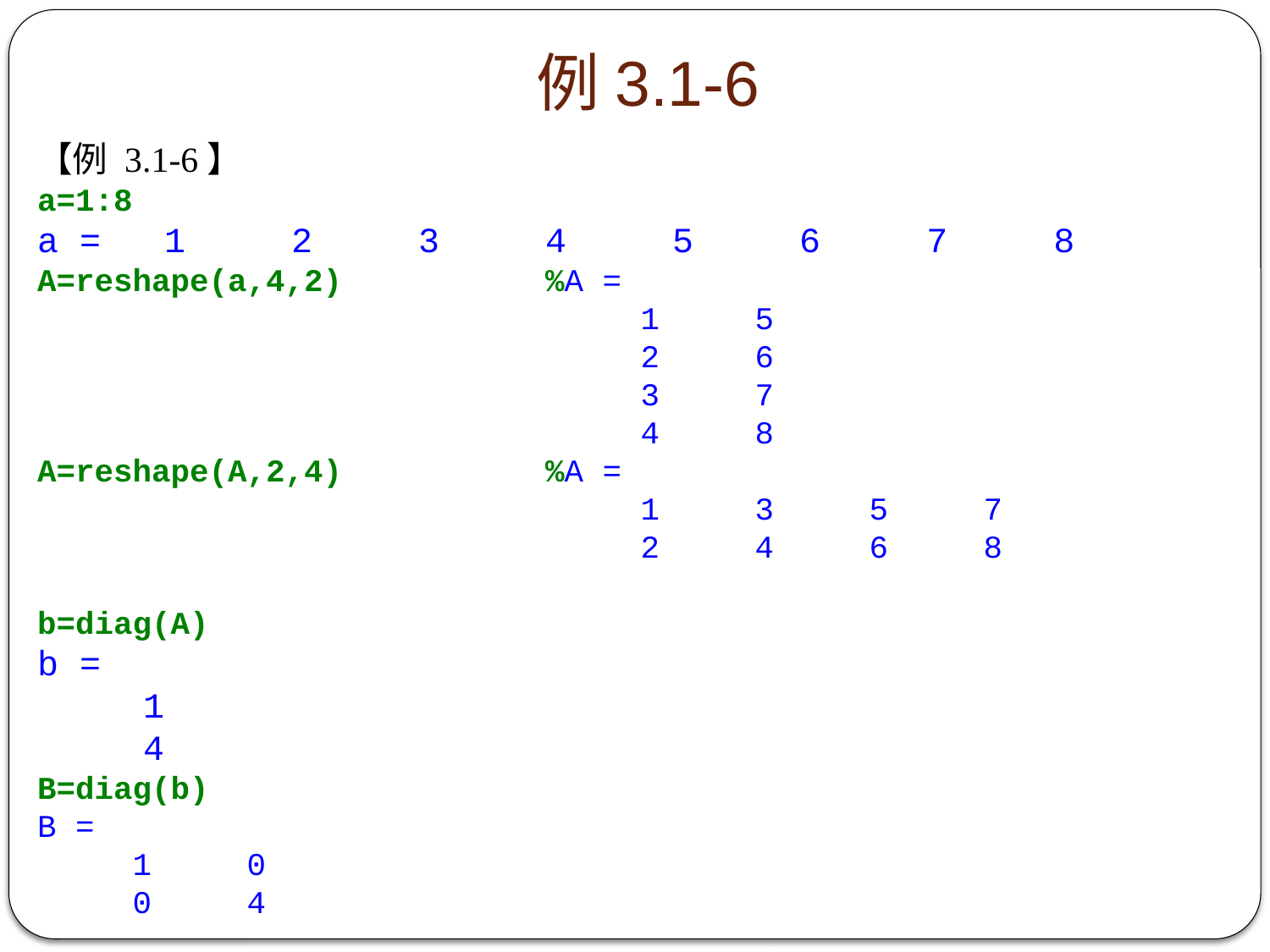

# 例3.1-6
【例 3.1-6】
a=1:8
a =	1     2     3     4     5     6     7     8
A=reshape(a,4,2)		%A =
     1     5
     2     6
     3     7
     4     8
A=reshape(A,2,4)		%A =
     1     3     5     7
     2     4     6     8

b=diag(A)
b =
     1
     4
B=diag(b)
B =
     1     0
     0     4